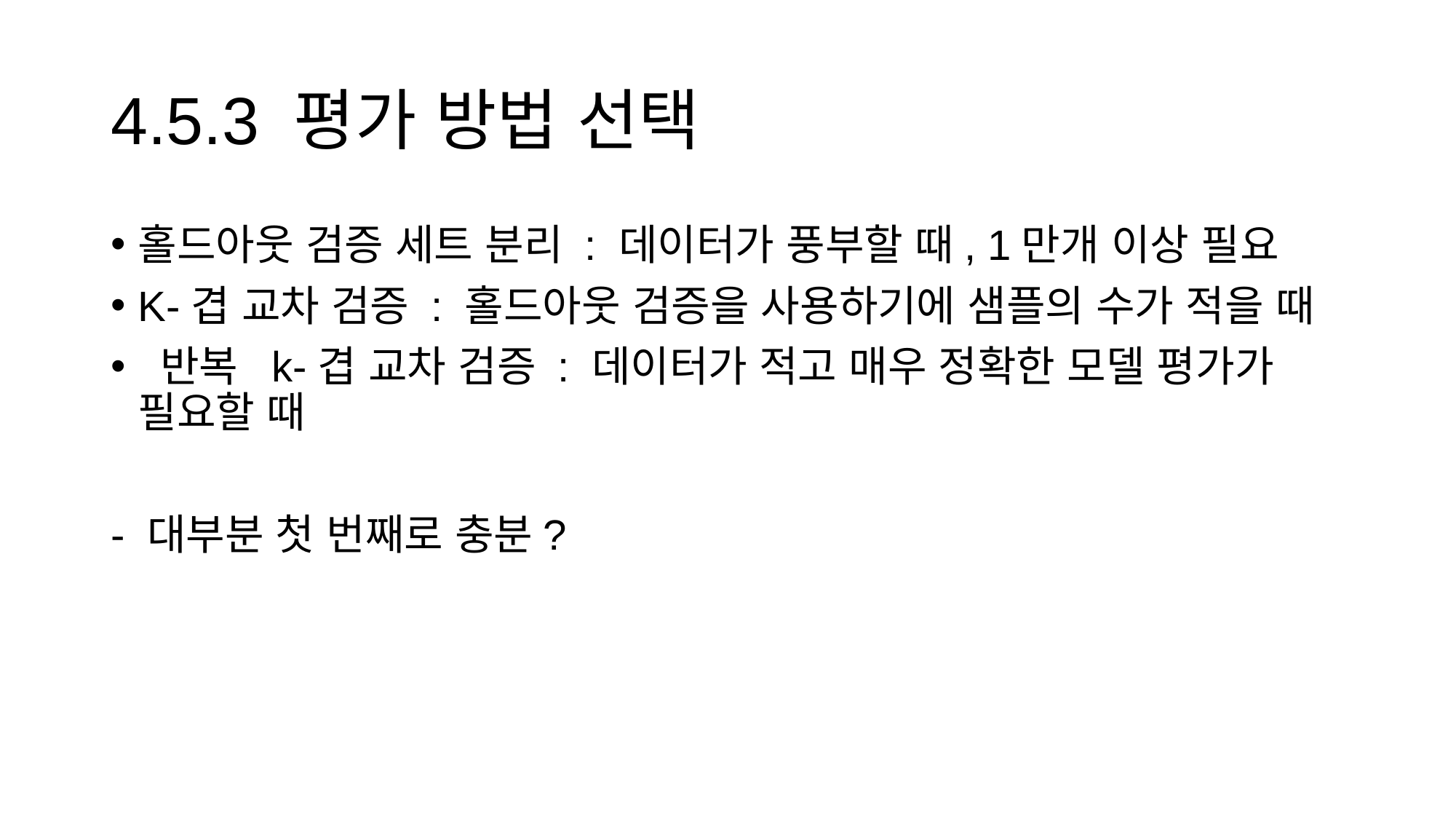

# 4.5.3 평가 방법 선택
홀드아웃 검증 세트 분리 : 데이터가 풍부할 때, 1만개 이상 필요
K-겹 교차 검증 : 홀드아웃 검증을 사용하기에 샘플의 수가 적을 때
 반복  k-겹 교차 검증 : 데이터가 적고 매우 정확한 모델 평가가 필요할 때

- 대부분 첫 번째로 충분?